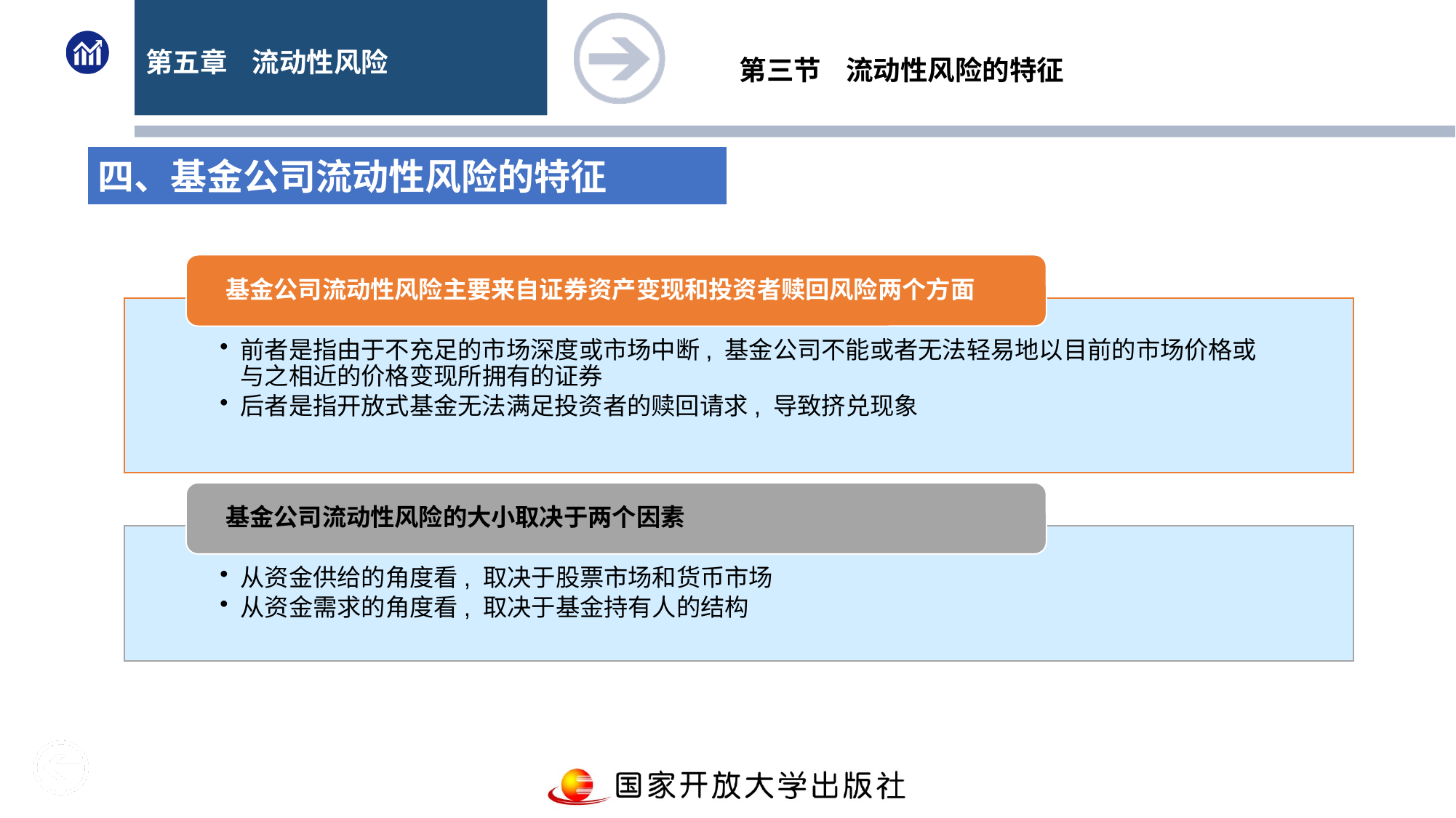

第三节    流动性风险的特征
第五章    流动性风险
前者是指由于不充足的市场深度或市场中断, 基金公司不能或者无法轻易地以目前的市场价格或与之相近的价格变现所拥有的证券
后者是指开放式基金无法满足投资者的赎回请求, 导致挤兑现象
基金公司流动性风险主要来自证券资产变现和投资者赎回风险两个方面
从资金供给的角度看, 取决于股票市场和货币市场
从资金需求的角度看, 取决于基金持有人的结构
基金公司流动性风险的大小取决于两个因素
四、基金公司流动性风险的特征